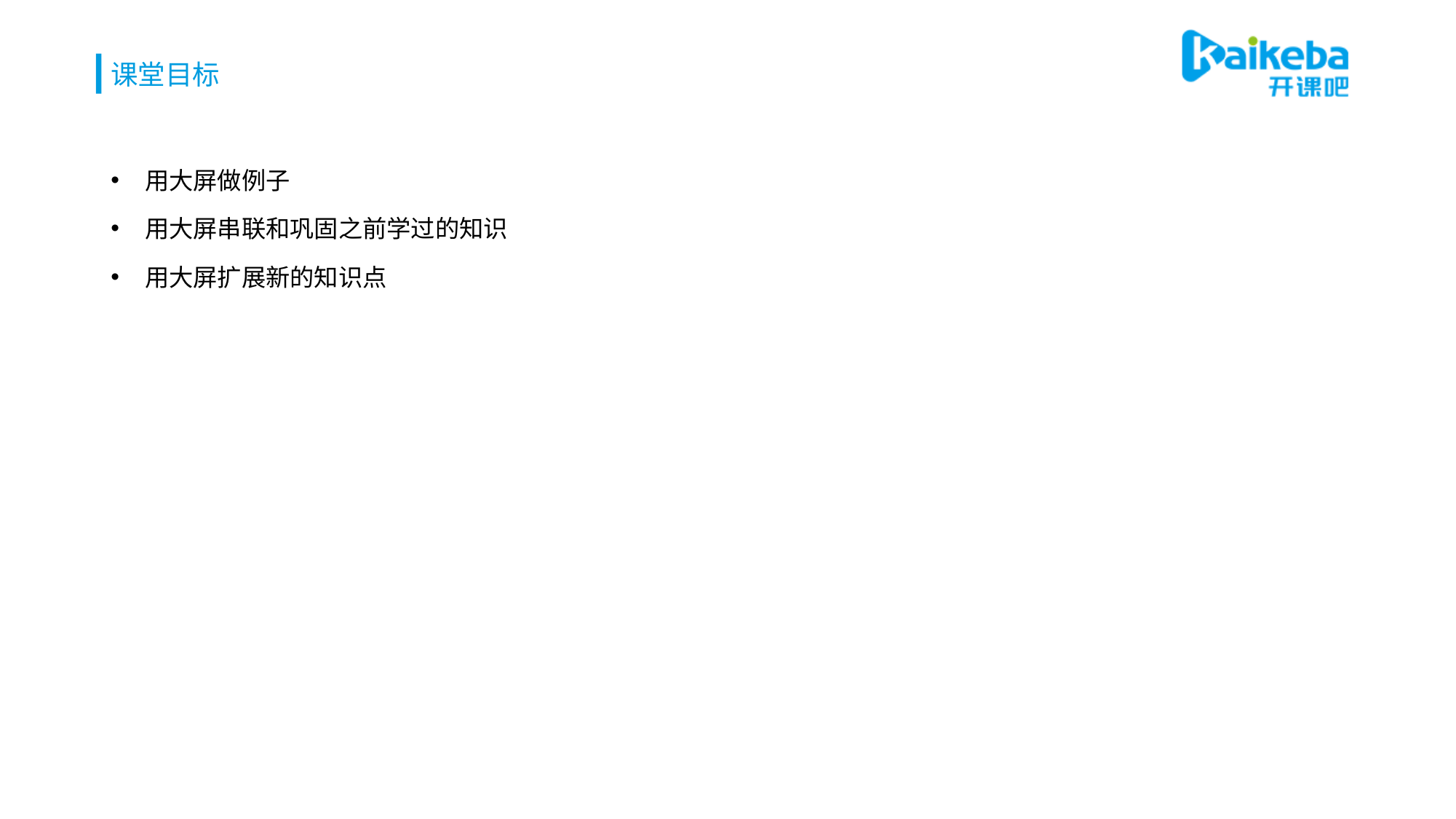

# 课堂目标
用大屏做例子
用大屏串联和巩固之前学过的知识
用大屏扩展新的知识点